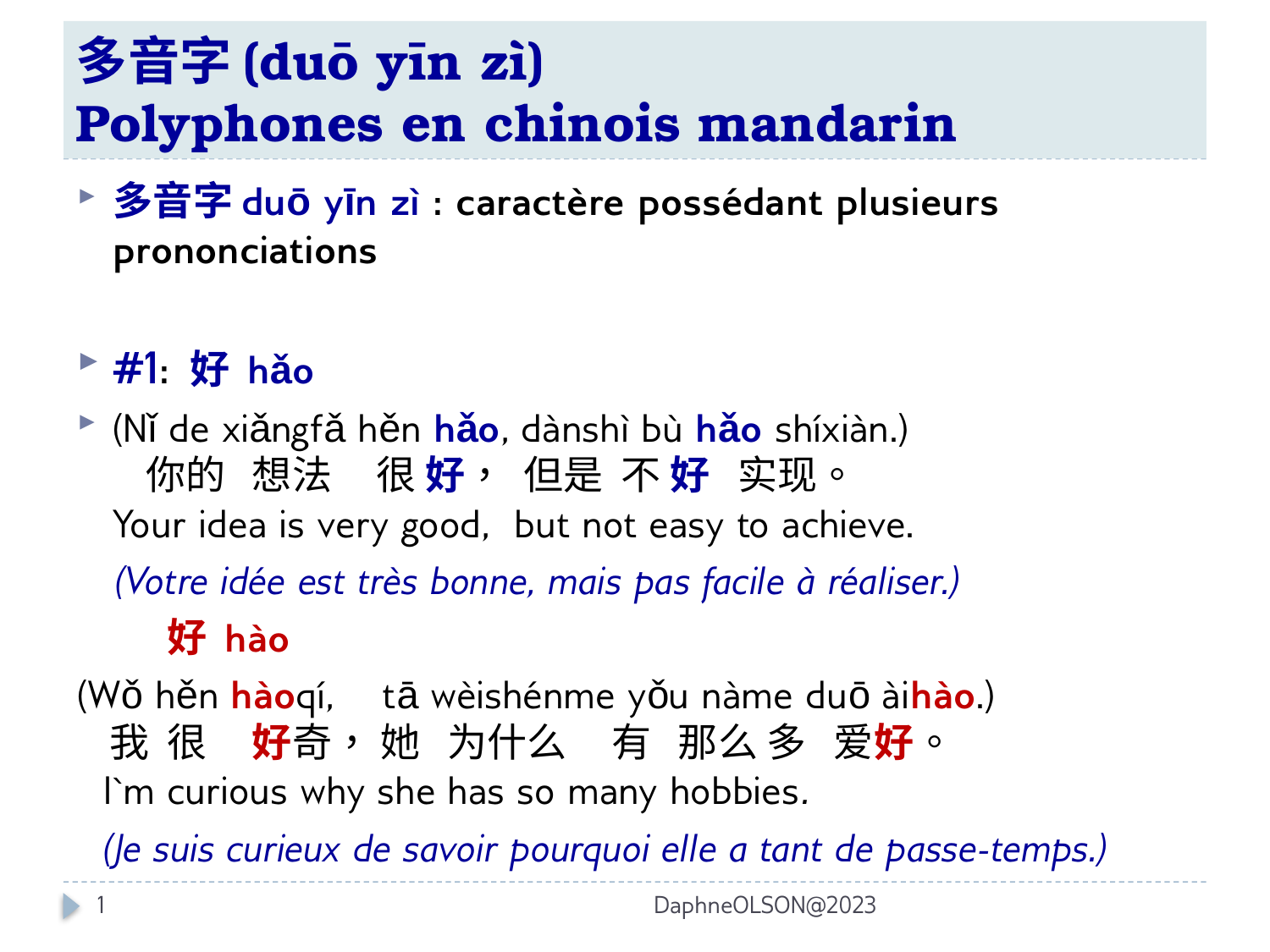

# 多音字(duō yīn zì) Polyphones en chinois mandarin
多音字duō yīn zì : caractère possédant plusieurs prononciations

#1: 好 hǎo
(Nǐ de xiǎngfǎ hěn hǎo, dànshì bù hǎo shíxiàn.)
  你的   想法     很 好，  但是  不 好   实现。
Your idea is very good,  but not easy to achieve.
   (Votre idée est très bonne, mais pas facile à réaliser.)
         好 hào
(Wǒ hěn hàoqí,    tā wèishénme yǒu nàme duō àihào.)
  我  很     好奇， 她   为什么     有   那么 多   爱好。
  I`m curious why she has so many hobbies.
  (Je suis curieux de savoir pourquoi elle a tant de passe-temps.)
1
DaphneOLSON@2023